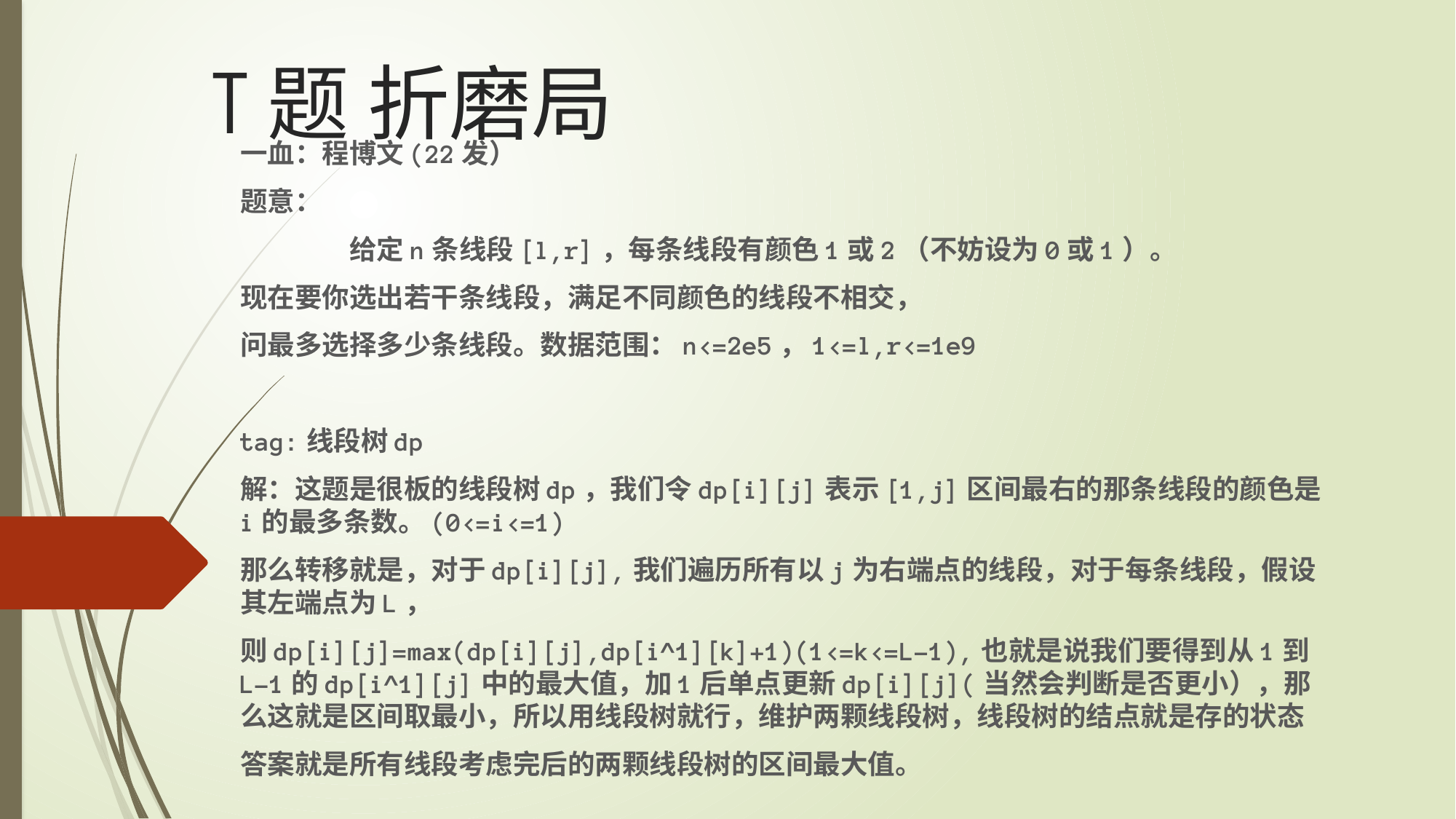

# T题 折磨局
一血：程博文(22发）
题意：
	给定n条线段[l,r]，每条线段有颜色1或2（不妨设为0或1）。
现在要你选出若干条线段，满足不同颜色的线段不相交，
问最多选择多少条线段。数据范围：n<=2e5，1<=l,r<=1e9

tag:线段树dp
解：这题是很板的线段树dp，我们令dp[i][j]表示[1,j]区间最右的那条线段的颜色是i的最多条数。(0<=i<=1)
那么转移就是，对于dp[i][j],我们遍历所有以j为右端点的线段，对于每条线段，假设其左端点为L，
则dp[i][j]=max(dp[i][j],dp[i^1][k]+1)(1<=k<=L-1),也就是说我们要得到从1到L-1的dp[i^1][j]中的最大值，加1后单点更新dp[i][j](当然会判断是否更小），那么这就是区间取最小，所以用线段树就行，维护两颗线段树，线段树的结点就是存的状态
答案就是所有线段考虑完后的两颗线段树的区间最大值。